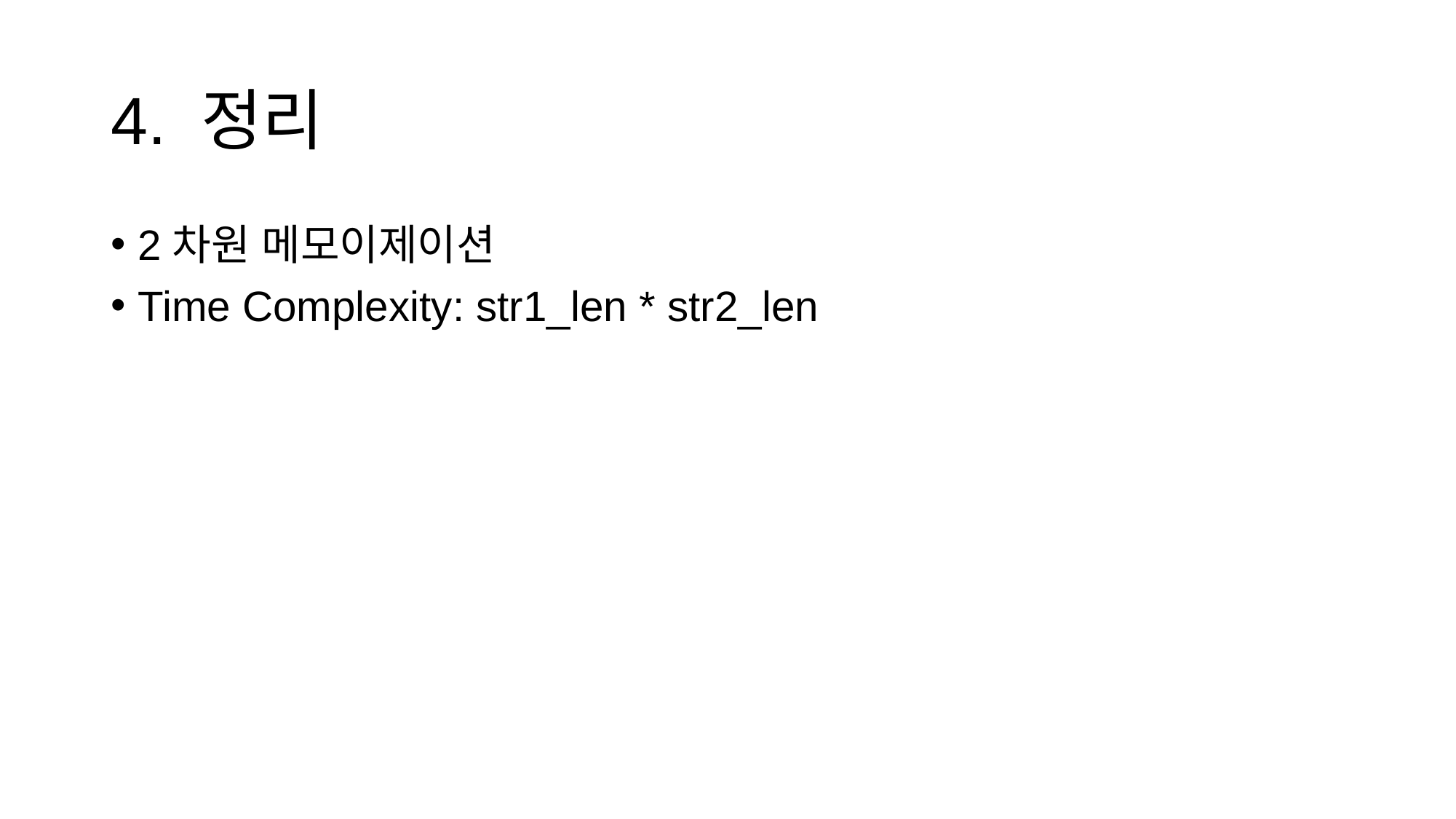

# 4. 정리
2차원 메모이제이션
Time Complexity: str1_len * str2_len